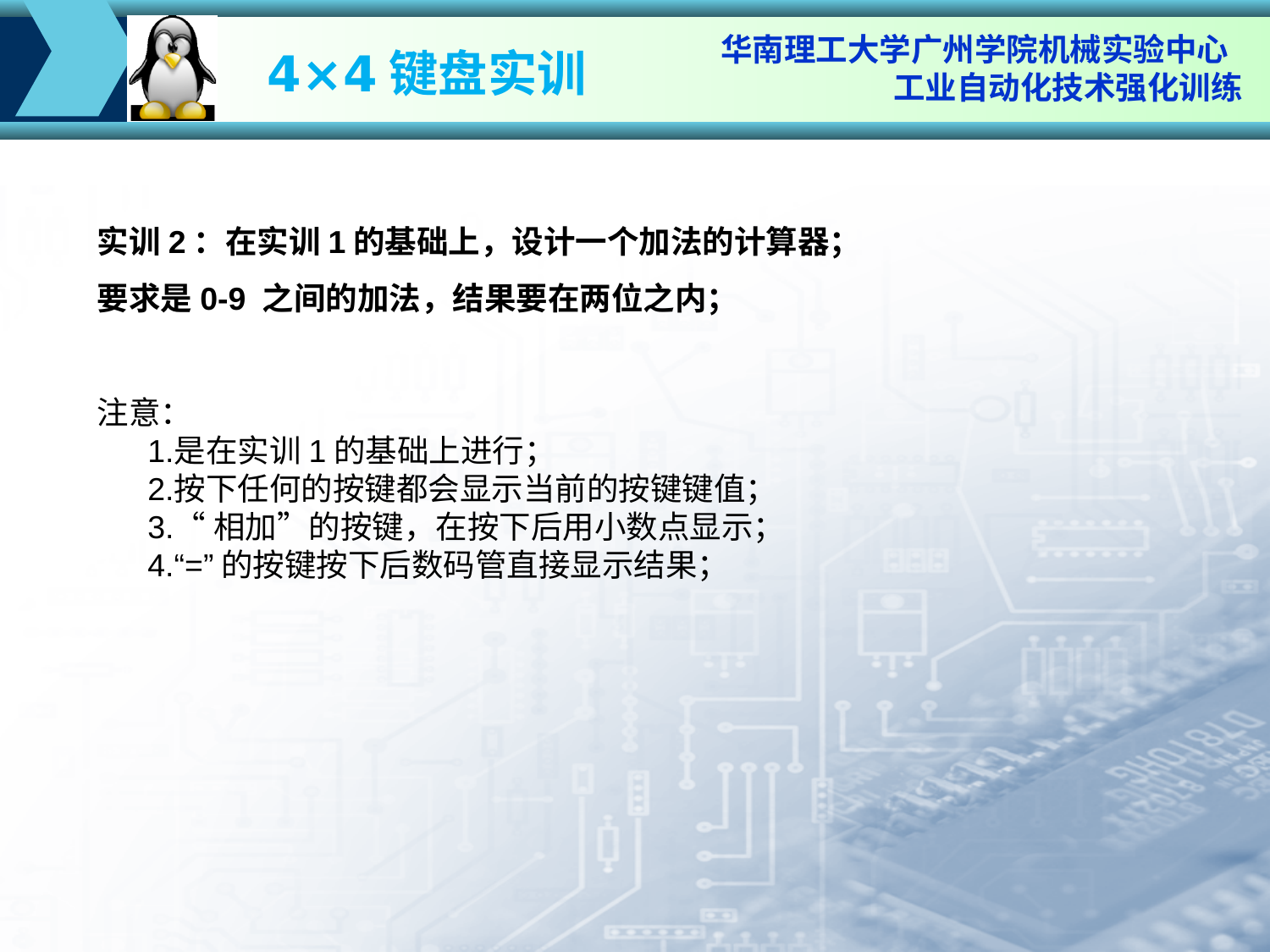

4×4键盘实训
实训2：在实训1的基础上，设计一个加法的计算器；
要求是0-9 之间的加法，结果要在两位之内；

注意：
是在实训1的基础上进行；
按下任何的按键都会显示当前的按键键值；
“相加”的按键，在按下后用小数点显示；
“=”的按键按下后数码管直接显示结果；